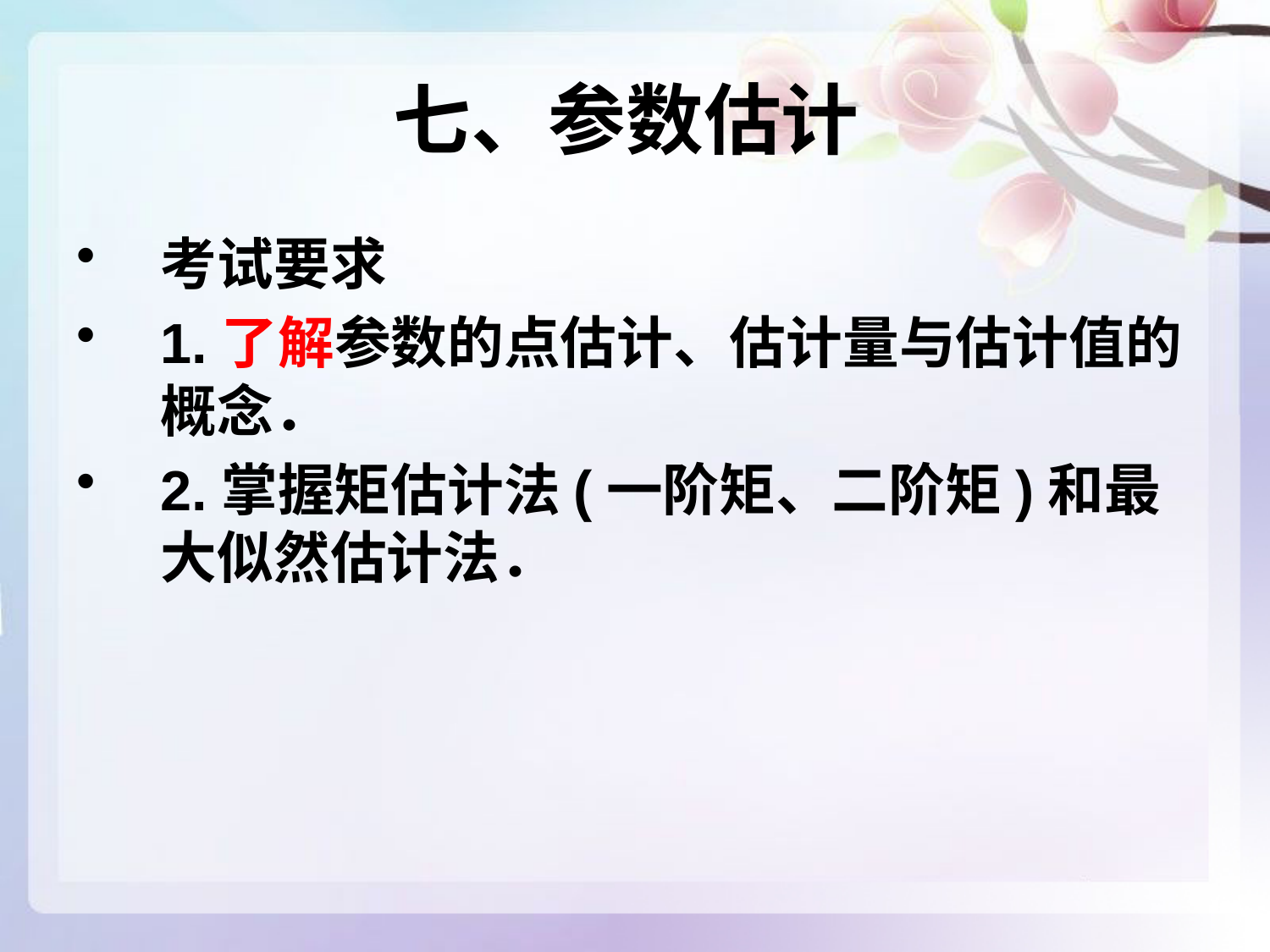

# 七、参数估计
考试要求
1.了解参数的点估计、估计量与估计值的概念．
2.掌握矩估计法(一阶矩、二阶矩)和最大似然估计法．